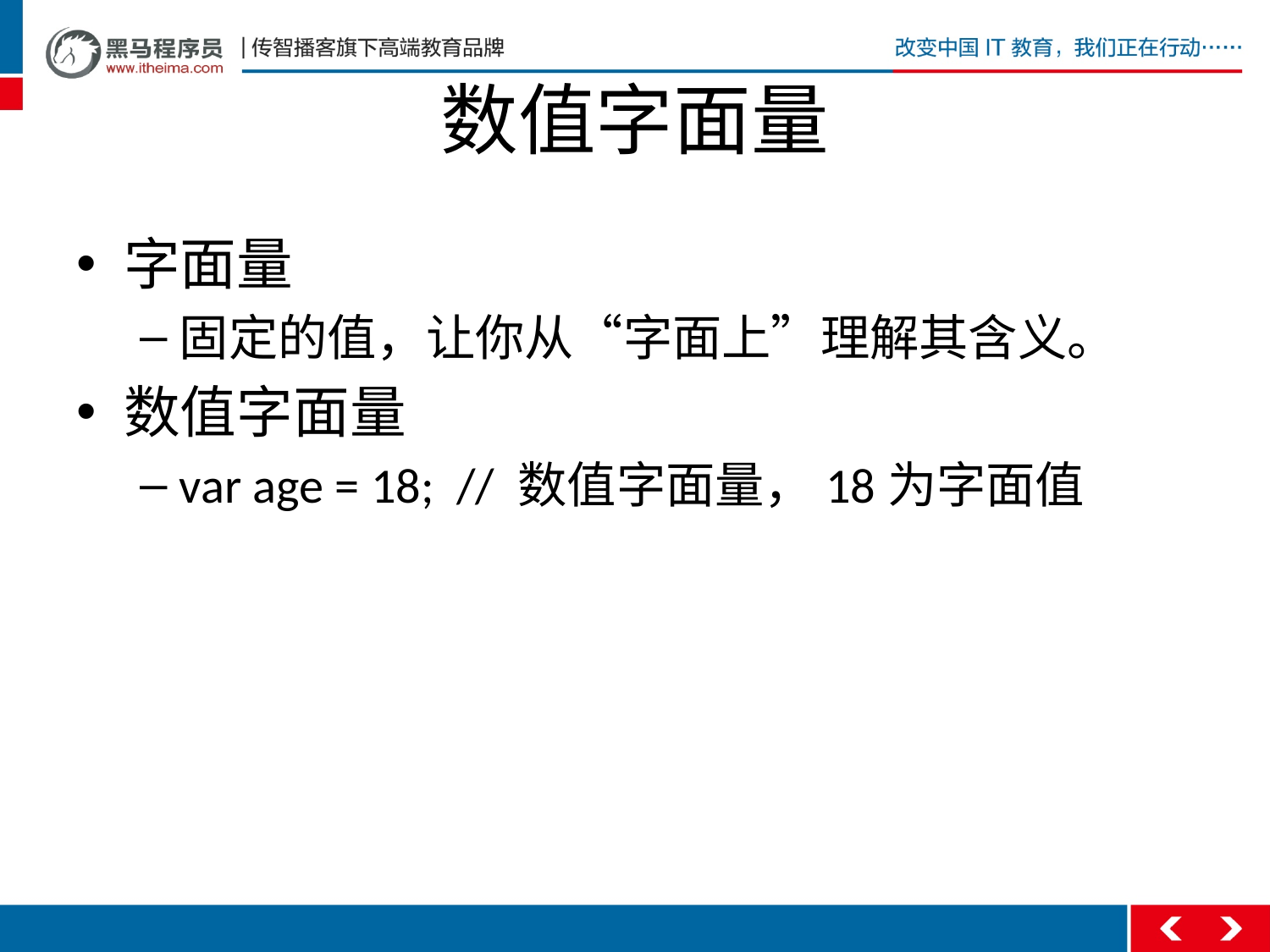

# 数值字面量
字面量
固定的值，让你从“字面上”理解其含义。
数值字面量
var age = 18;  // 数值字面量，18为字面值